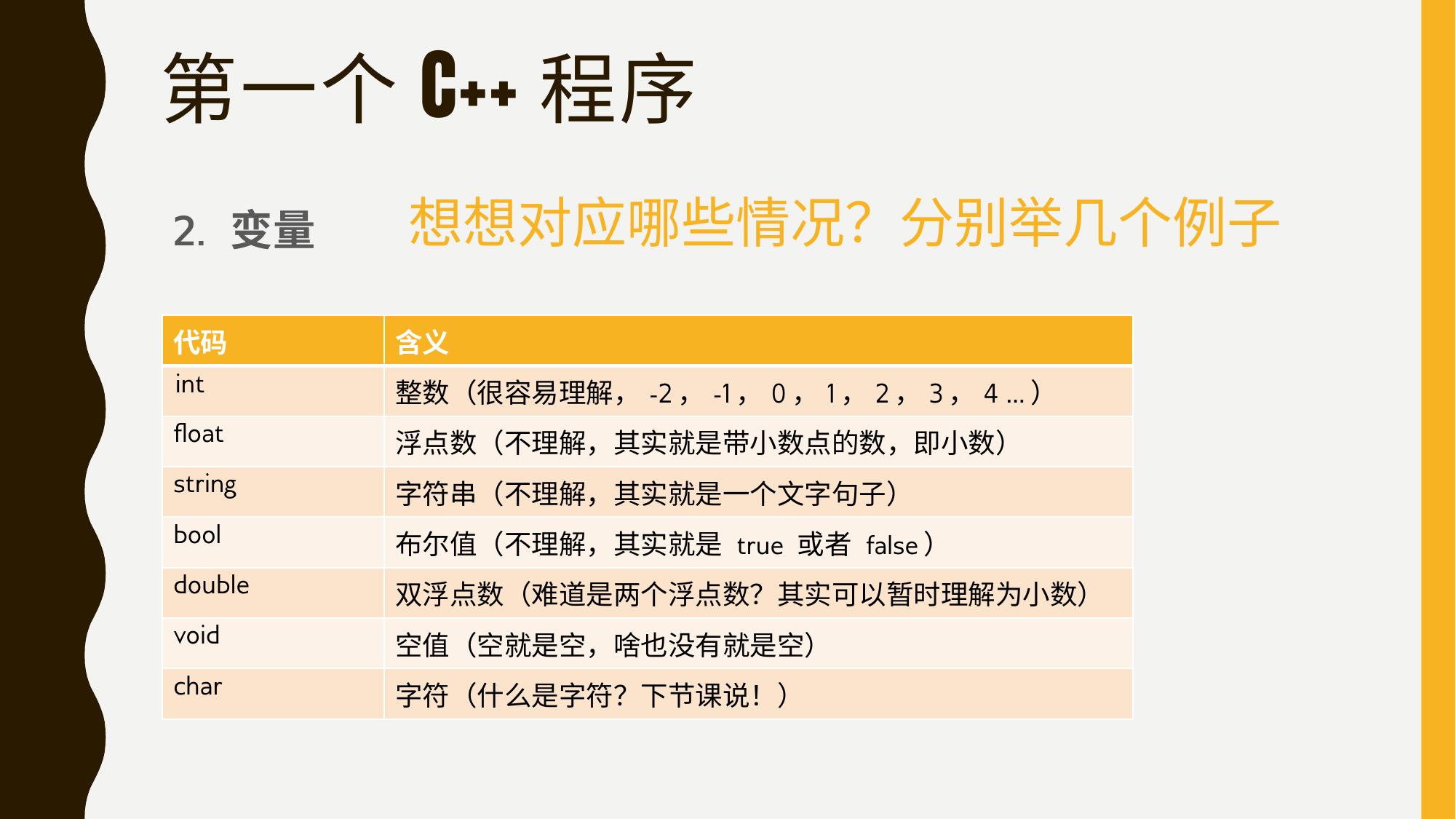

# 第一个C++程序
想想对应哪些情况？分别举几个例子
2. 变量

| 代码 | 含义 |
| --- | --- |
| int | 整数（很容易理解，-2，-1，0，1，2，3，4 …） |
| float | 浮点数（不理解，其实就是带小数点的数，即小数） |
| string | 字符串（不理解，其实就是一个文字句子） |
| bool | 布尔值（不理解，其实就是 true 或者 false） |
| double | 双浮点数（难道是两个浮点数？其实可以暂时理解为小数） |
| void | 空值（空就是空，啥也没有就是空） |
| char | 字符（什么是字符？下节课说！） |